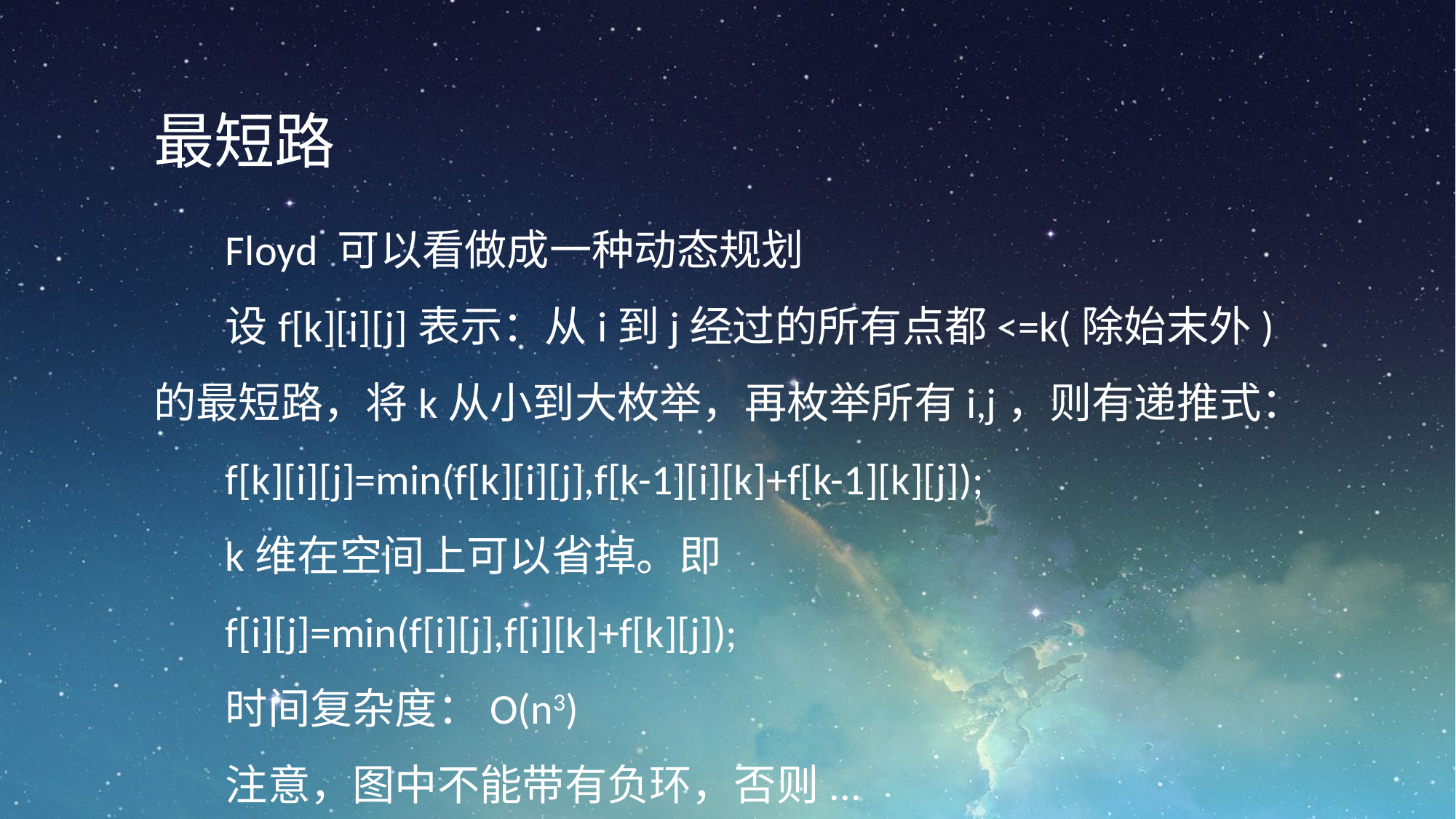

最短路
Floyd 可以看做成一种动态规划
设f[k][i][j]表示：从i到j经过的所有点都<=k(除始末外)的最短路，将k从小到大枚举，再枚举所有i,j，则有递推式：
f[k][i][j]=min(f[k][i][j],f[k-1][i][k]+f[k-1][k][j]);
k维在空间上可以省掉。即
f[i][j]=min(f[i][j],f[i][k]+f[k][j]);
时间复杂度：O(n3)
注意，图中不能带有负环，否则...